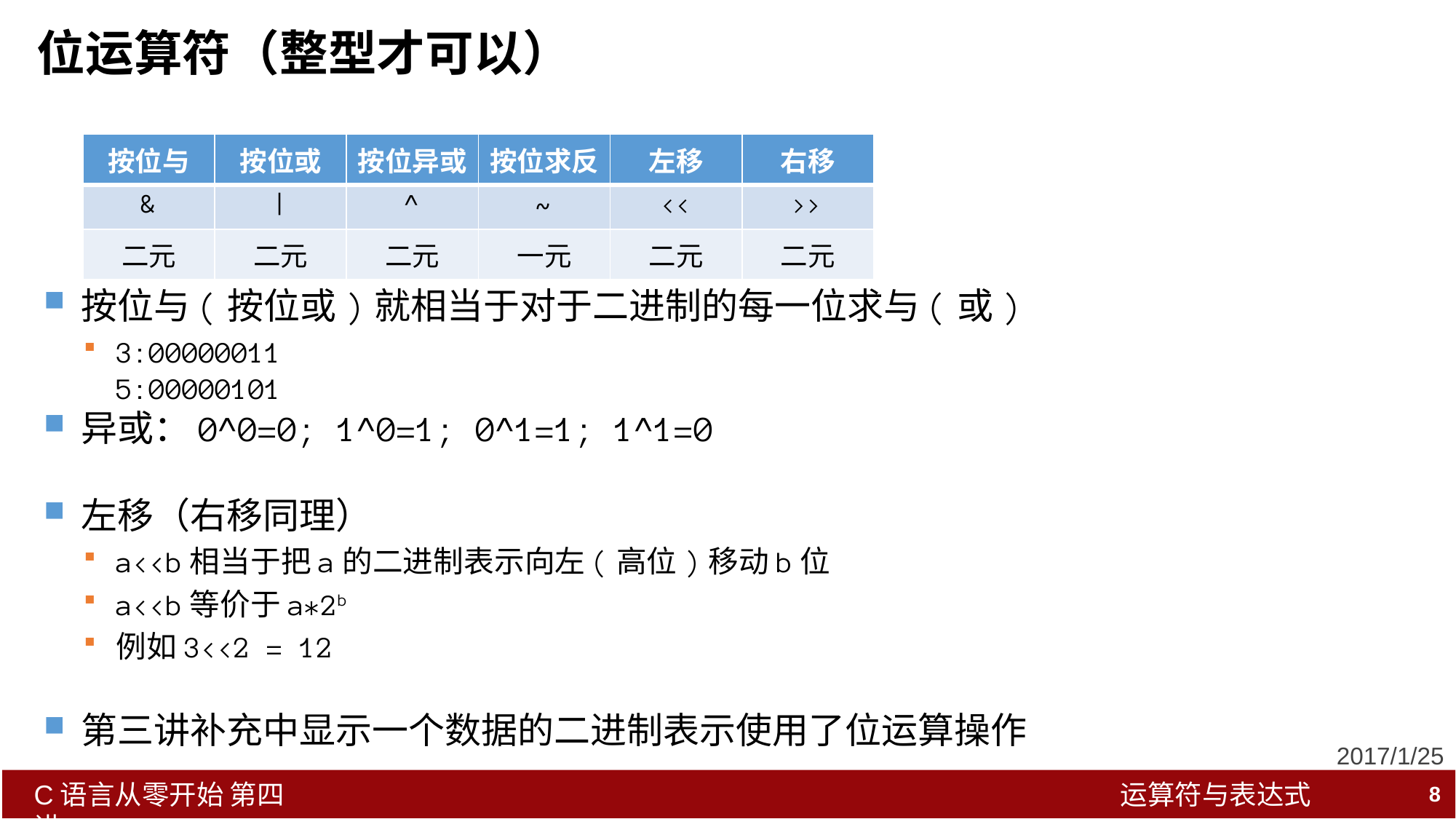

# 位运算符（整型才可以）

按位与(按位或)就相当于对于二进制的每一位求与(或)
3:00000011
5:00000101
异或：0^0=0; 1^0=1; 0^1=1; 1^1=0

左移（右移同理）
a<<b相当于把a的二进制表示向左(高位)移动b位
a<<b等价于a*2b
例如3<<2 = 12

第三讲补充中显示一个数据的二进制表示使用了位运算操作
| 按位与 | 按位或 | 按位异或 | 按位求反 | 左移 | 右移 |
| --- | --- | --- | --- | --- | --- |
| & | | | ^ | ~ | << | >> |
| 二元 | 二元 | 二元 | 一元 | 二元 | 二元 |
2017/1/25
8